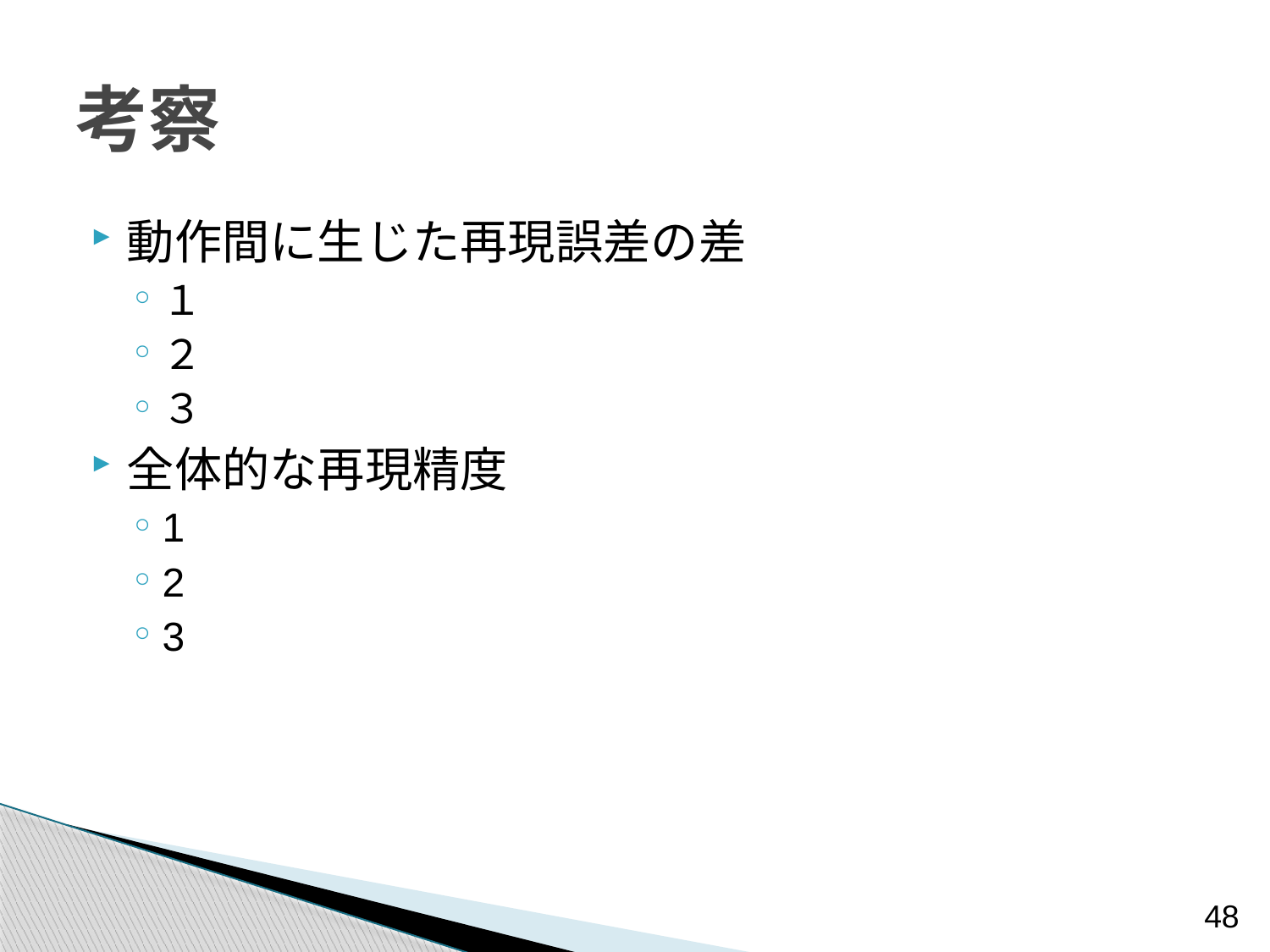

# 考察
動作間に生じた再現誤差の差
１
２
３
全体的な再現精度
1
2
3

48